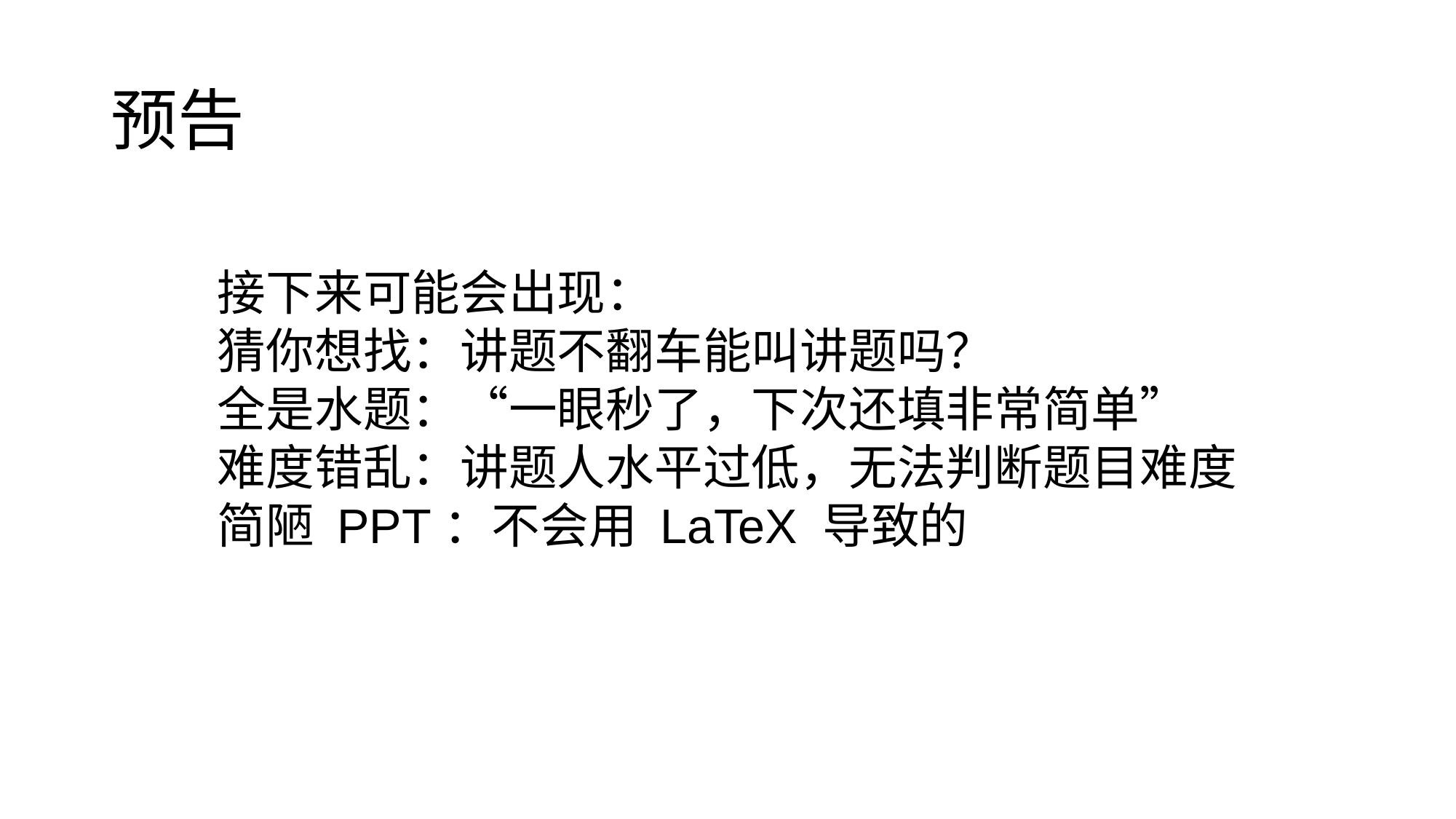

# 预告
接下来可能会出现：
猜你想找：讲题不翻车能叫讲题吗？
全是水题：“一眼秒了，下次还填非常简单”
难度错乱：讲题人水平过低，无法判断题目难度
简陋 PPT：不会用 LaTeX 导致的